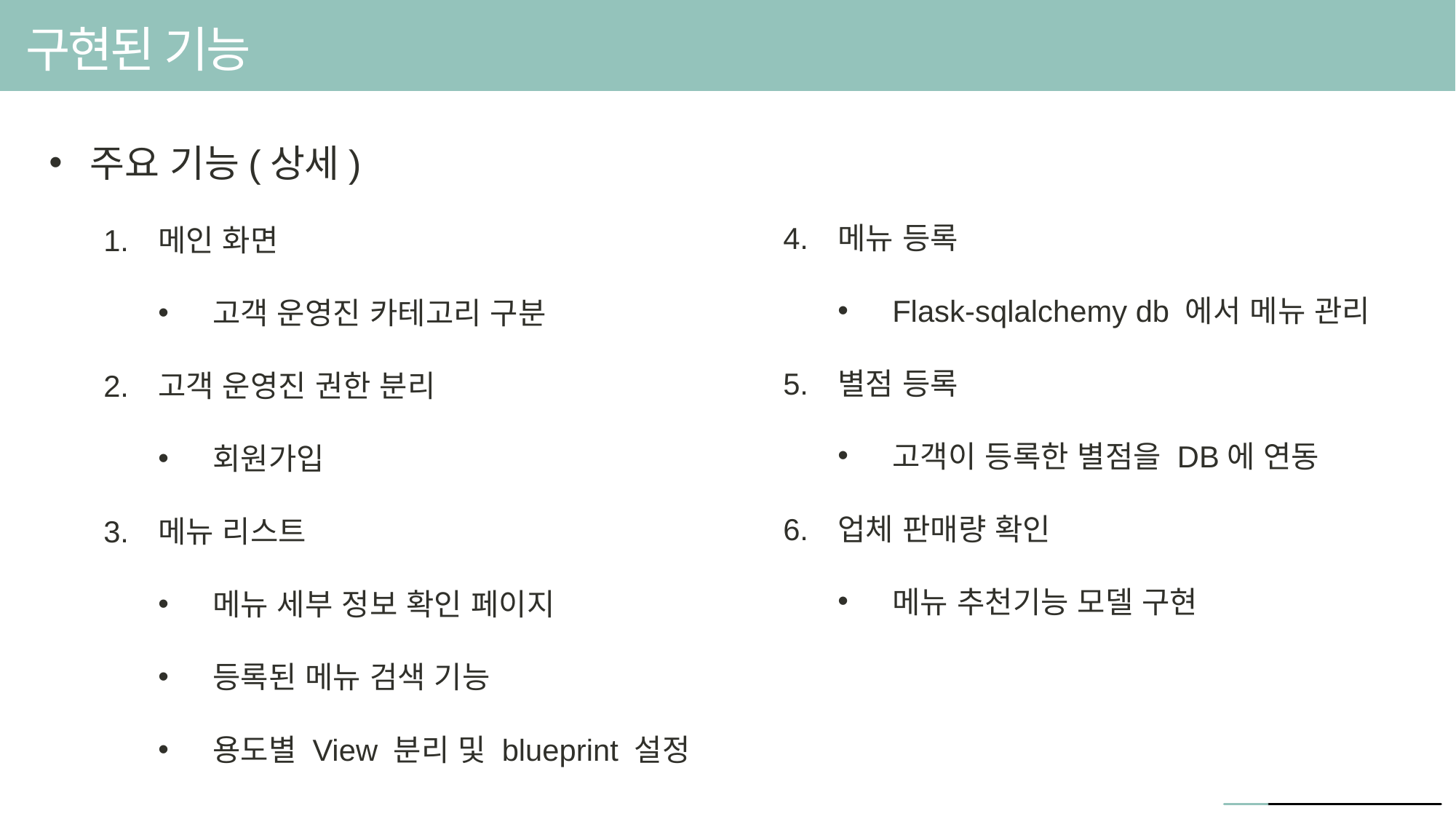

구현된 기능
주요 기능(상세)
메인 화면
고객 운영진 카테고리 구분
고객 운영진 권한 분리
회원가입
메뉴 리스트
메뉴 세부 정보 확인 페이지
등록된 메뉴 검색 기능
용도별 View 분리 및 blueprint 설정

메뉴 등록
Flask-sqlalchemy db 에서 메뉴 관리
별점 등록
고객이 등록한 별점을 DB에 연동
업체 판매량 확인
메뉴 추천기능 모델 구현